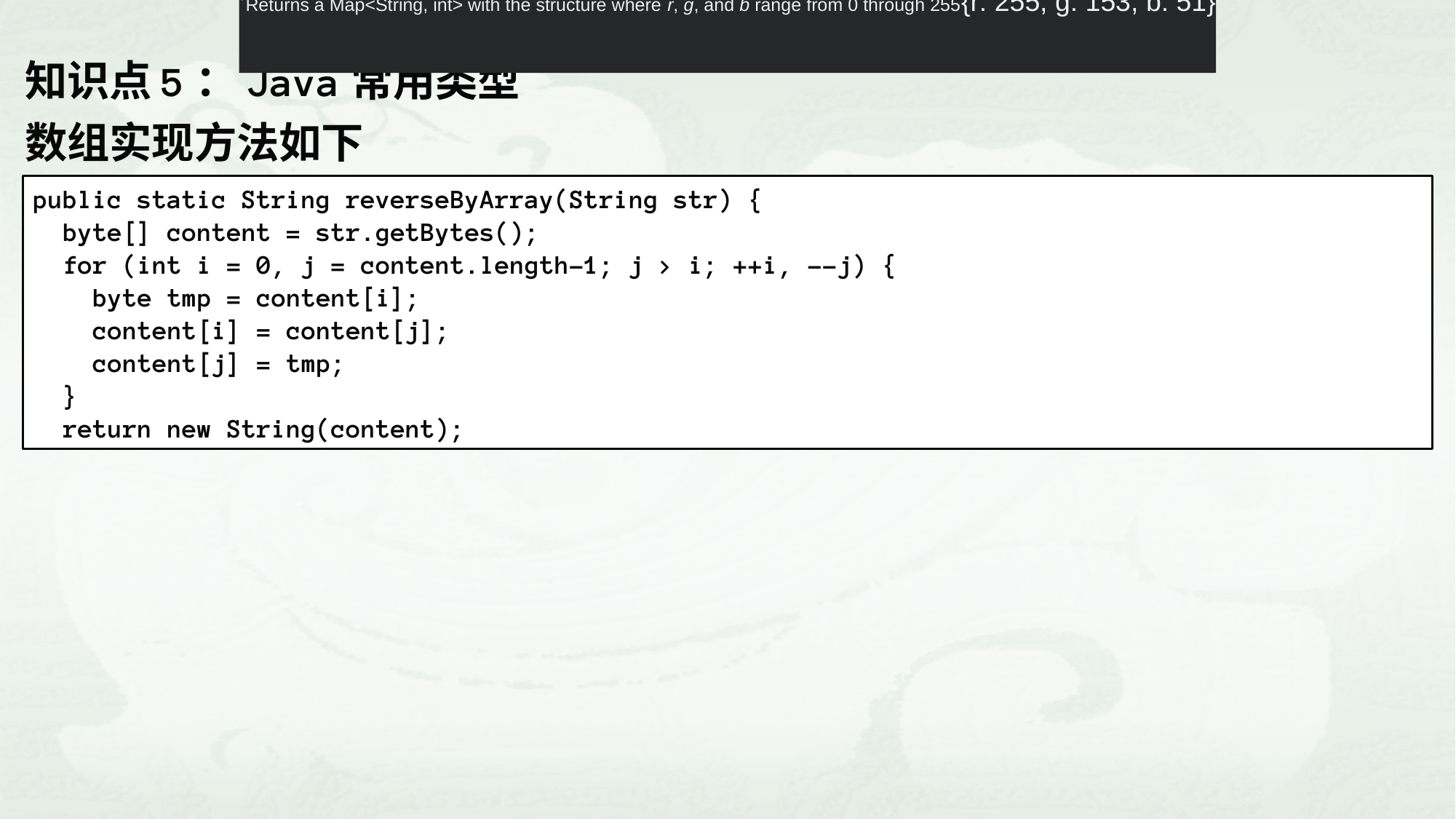

Returns a Map<String, int> with the structure where r, g, and b range from 0 through 255{r: 255, g: 153, b: 51}

知识点5：Java常用类型
数组实现方法如下
public static String reverseByArray(String str) {
  byte[] content = str.getBytes();
  for (int i = 0, j = content.length-1; j > i; ++i, --j) {
    byte tmp = content[i];
    content[i] = content[j];
    content[j] = tmp;
  }
  return new String(content);